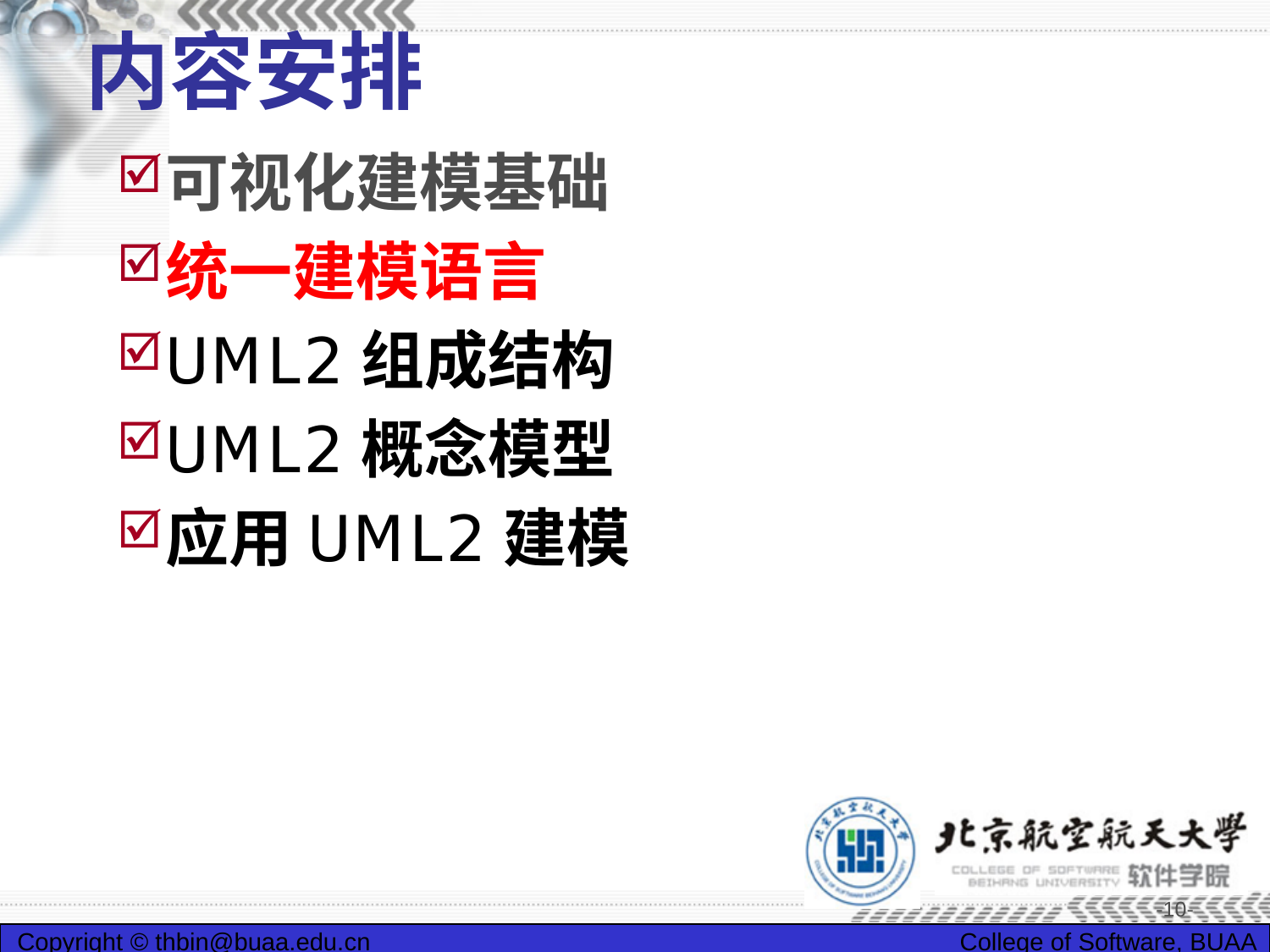

# 内容安排
可视化建模基础
统一建模语言
UML2组成结构
UML2概念模型
应用UML2建模
-10-